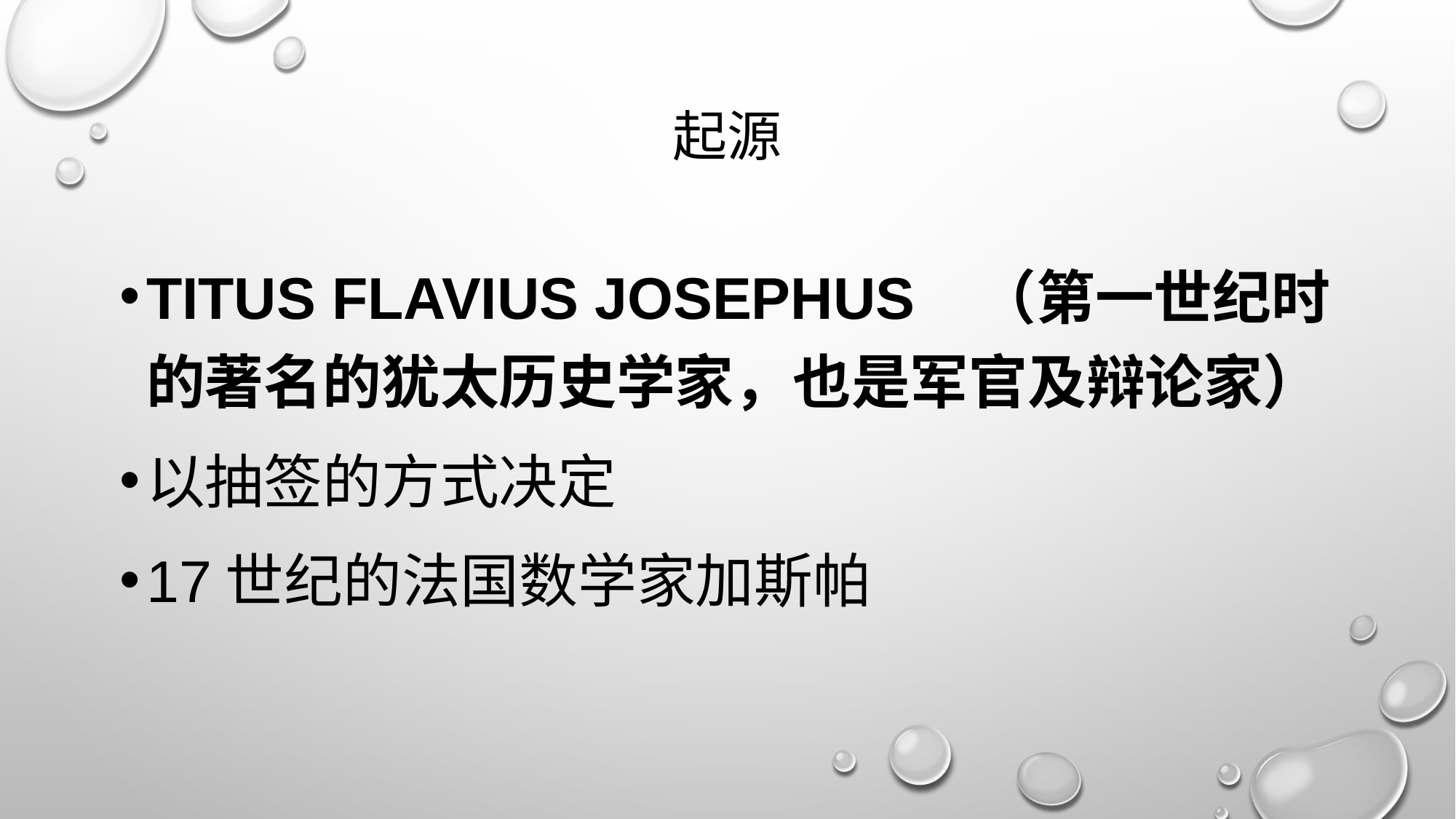

# 起源
Titus Flavius Josephus   （第一世纪时的著名的犹太历史学家，也是军官及辩论家）
以抽签的方式决定
17世纪的法国数学家加斯帕